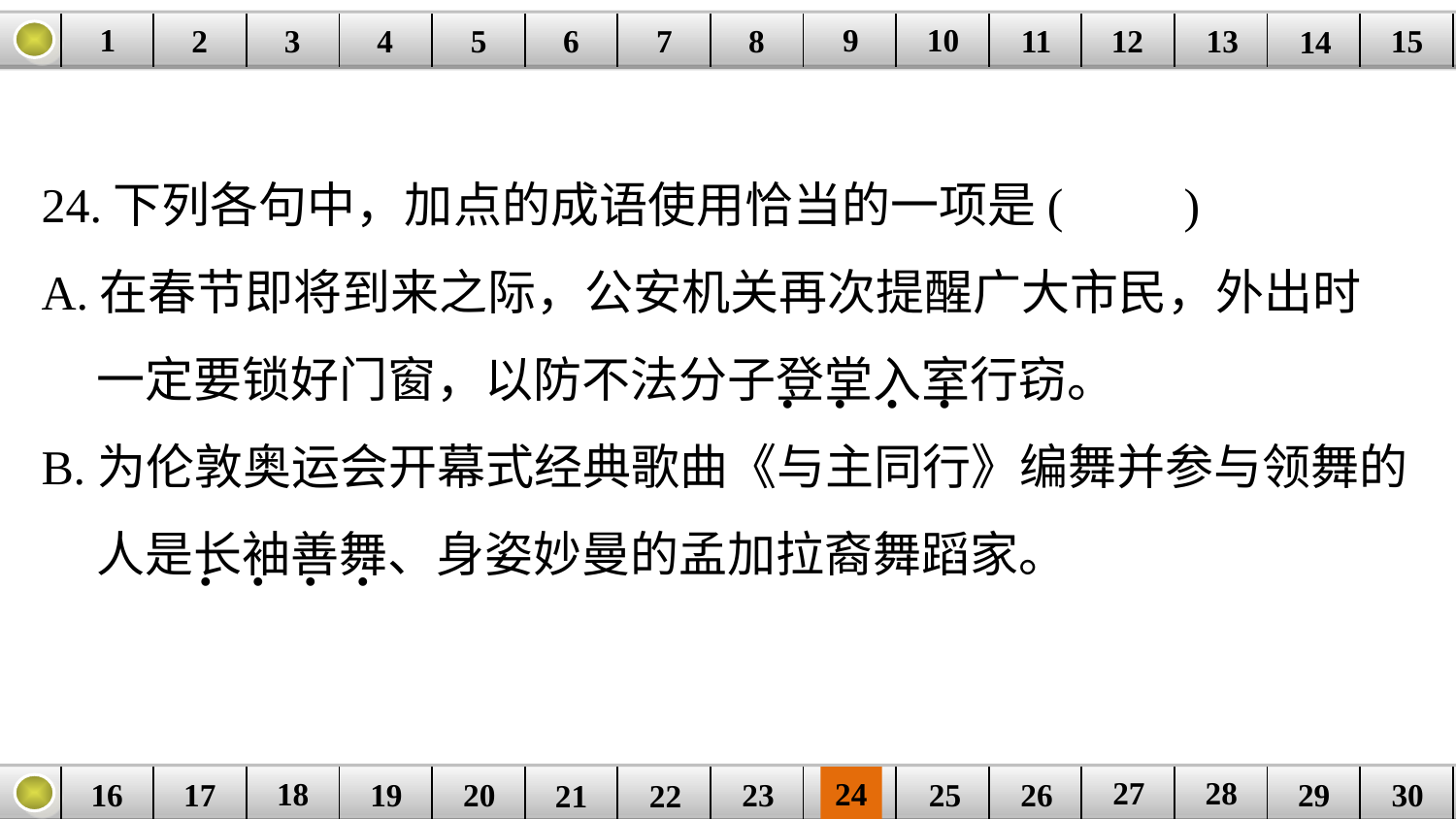

9
10
1
3
4
5
6
8
11
2
12
15
|  |  |  |  |  |  |  |  |  |  |  |  |  |  |  |
| --- | --- | --- | --- | --- | --- | --- | --- | --- | --- | --- | --- | --- | --- | --- |
7
13
14

24.下列各句中，加点的成语使用恰当的一项是(　　)
A.在春节即将到来之际，公安机关再次提醒广大市民，外出时
    一定要锁好门窗，以防不法分子登堂入室行窃。
B.为伦敦奥运会开幕式经典歌曲《与主同行》编舞并参与领舞的
    人是长袖善舞、身姿妙曼的孟加拉裔舞蹈家。
.   .   .   .
.   .   .   .

27
28
18
24
16
25
26
30
|  |  |  |  |  |  |  |  |  |  |  |  |  |  |  |
| --- | --- | --- | --- | --- | --- | --- | --- | --- | --- | --- | --- | --- | --- | --- |
23
17
19
20
29
21
22